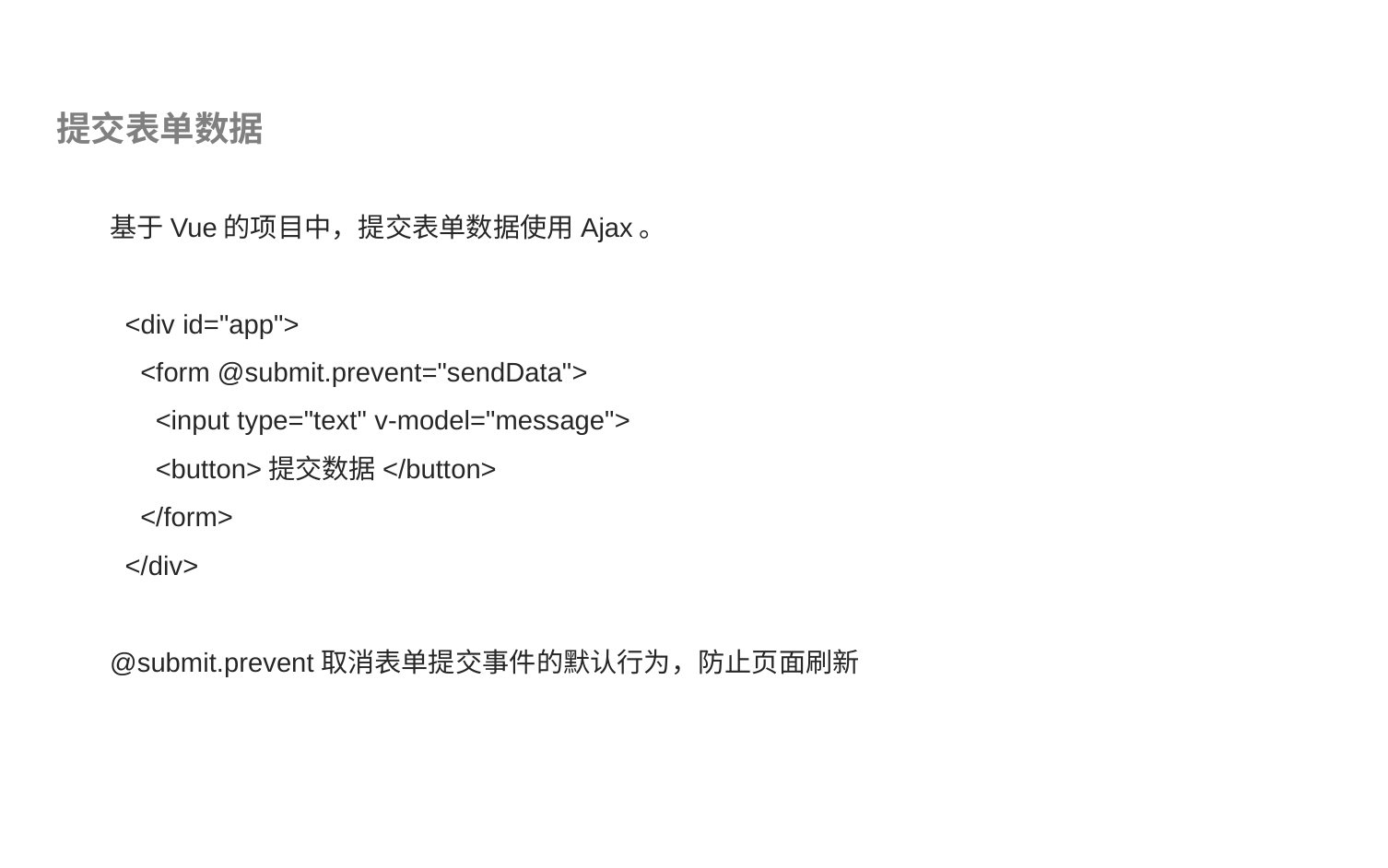

提交表单数据
基于Vue的项目中，提交表单数据使用Ajax。

  <div id="app">
    <form @submit.prevent="sendData">
      <input type="text" v-model="message">
      <button>提交数据</button>
    </form>
  </div>

@submit.prevent取消表单提交事件的默认行为，防止页面刷新